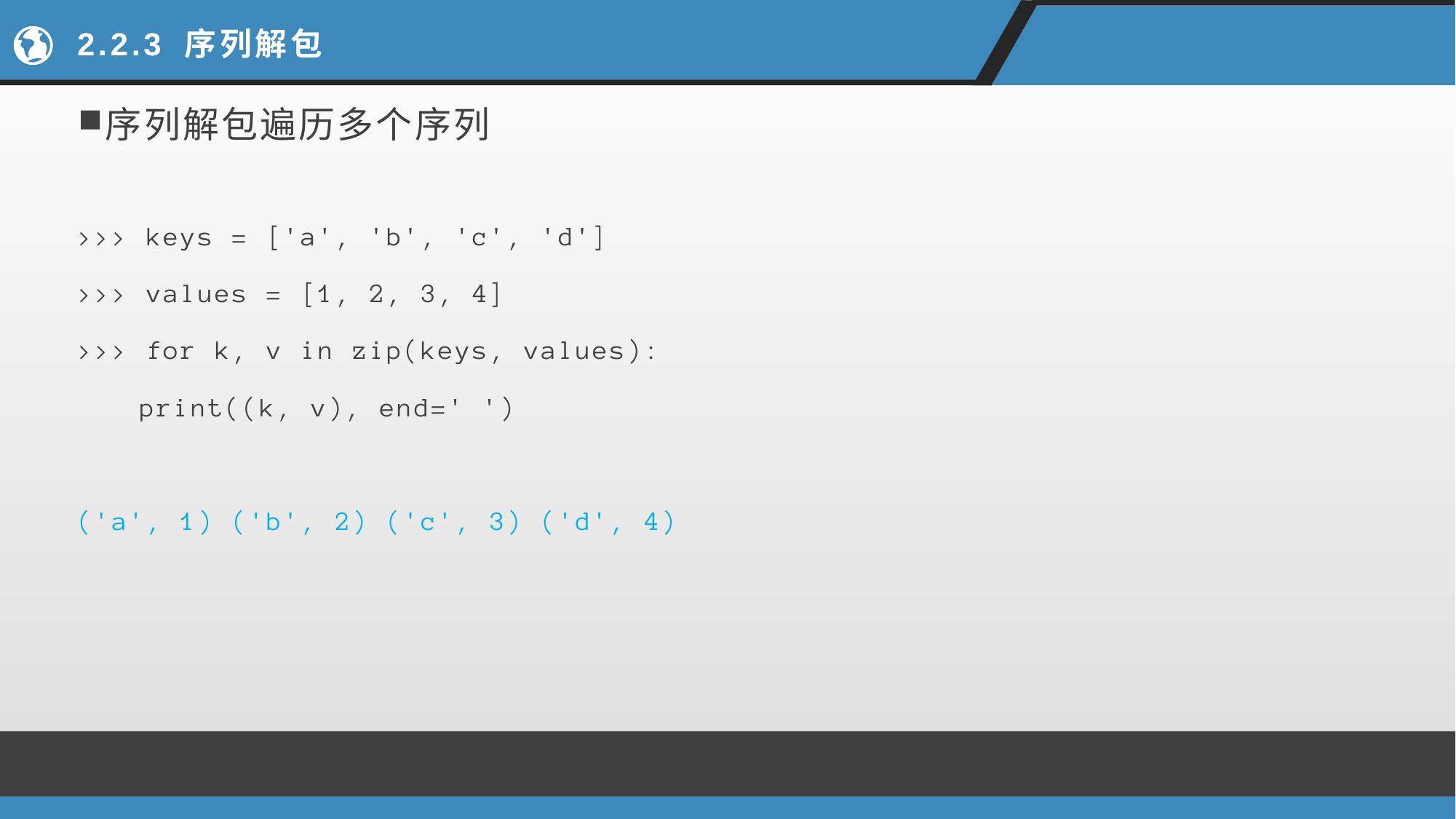

# 2.2.3 序列解包

序列解包遍历多个序列

>>> keys = ['a', 'b', 'c', 'd']
>>> values = [1, 2, 3, 4]
>>> for k, v in zip(keys, values):
	  print((k, v), end=' ')

('a', 1) ('b', 2) ('c', 3) ('d', 4)